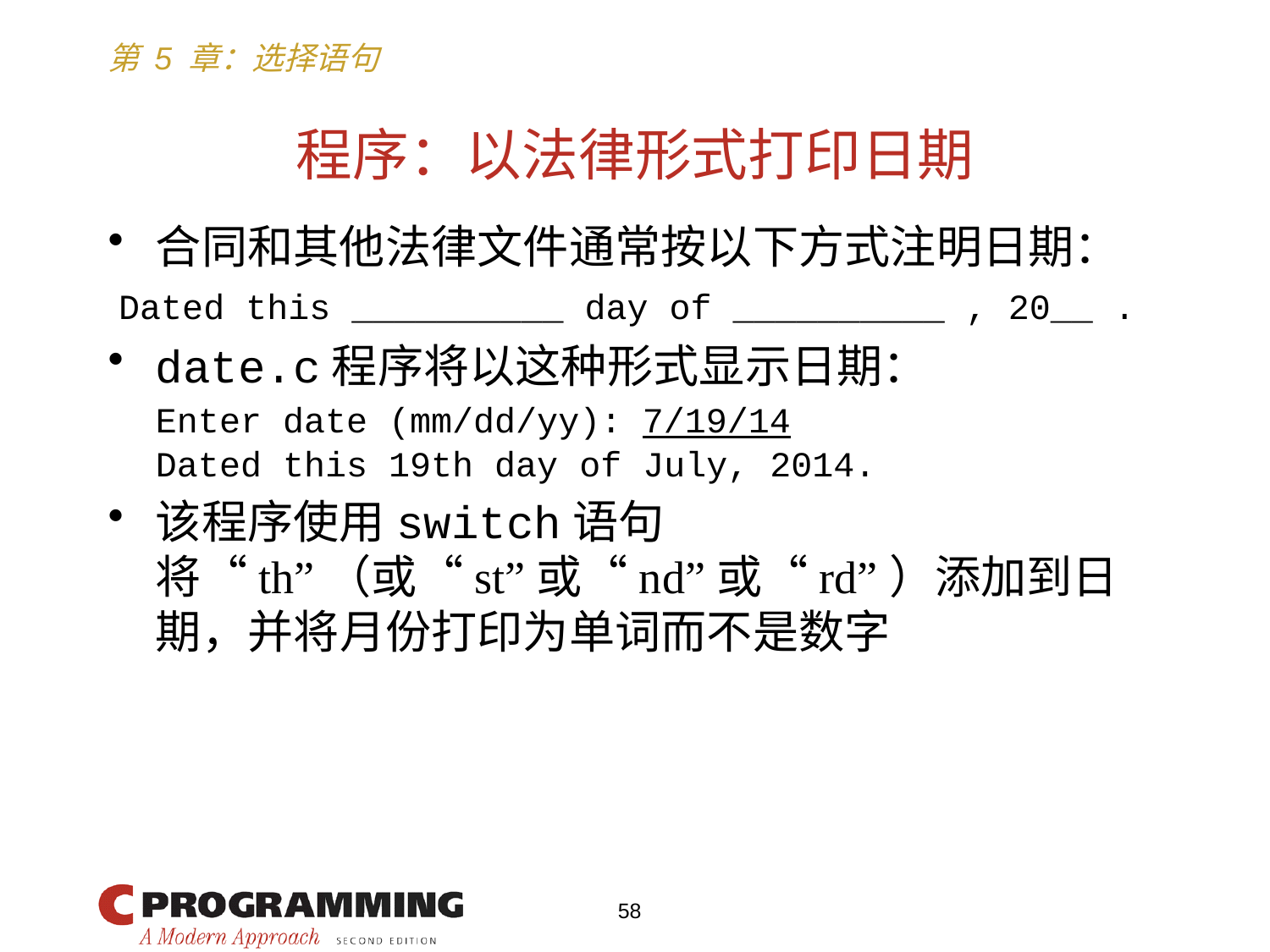

# 程序：以法律形式打印日期
合同和其他法律文件通常按以下方式注明日期：
 Dated this __________ day of __________ , 20__ .
date.c程序将以这种形式显示日期：
	Enter date (mm/dd/yy): 7/19/14
	Dated this 19th day of July, 2014.
该程序使用switch语句将“th”（或“st”或“nd”或“rd”）添加到日期，并将月份打印为单词而不是数字
58